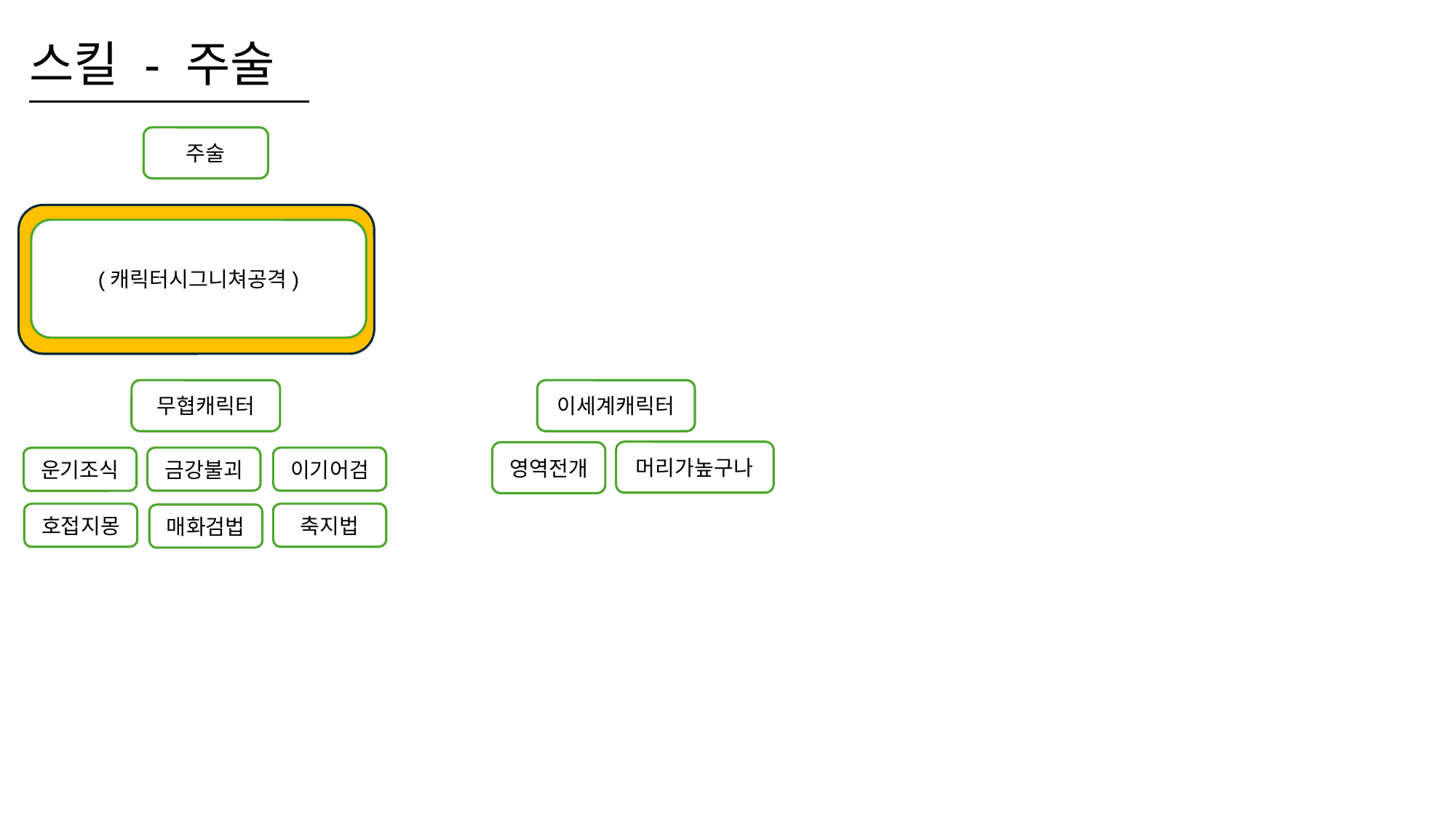

스킬 - 주술
주술

(캐릭터시그니쳐공격)
무협캐릭터
이세계캐릭터
머리가높구나
영역전개
금강불괴
이기어검
운기조식
축지법
호접지몽
매화검법